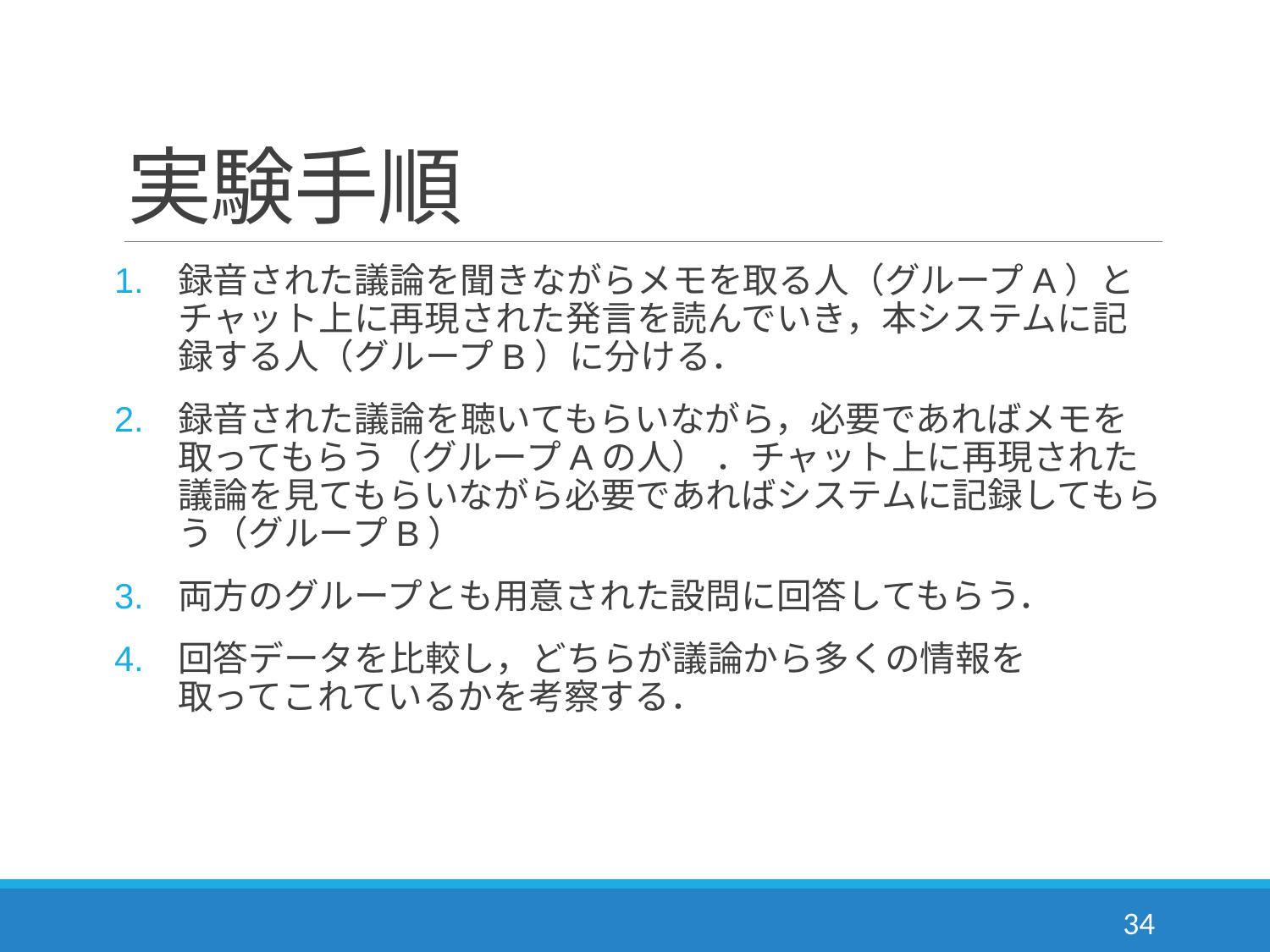

# 実験手順
録音された議論を聞きながらメモを取る人（グループA）とチャット上に再現された発言を読んでいき，本システムに記録する人（グループB）に分ける．
録音された議論を聴いてもらいながら，必要であればメモを取ってもらう（グループAの人） ．チャット上に再現された議論を見てもらいながら必要であればシステムに記録してもらう（グループB）
両方のグループとも用意された設問に回答してもらう．
回答データを比較し，どちらが議論から多くの情報を
取ってこれているかを考察する．

34